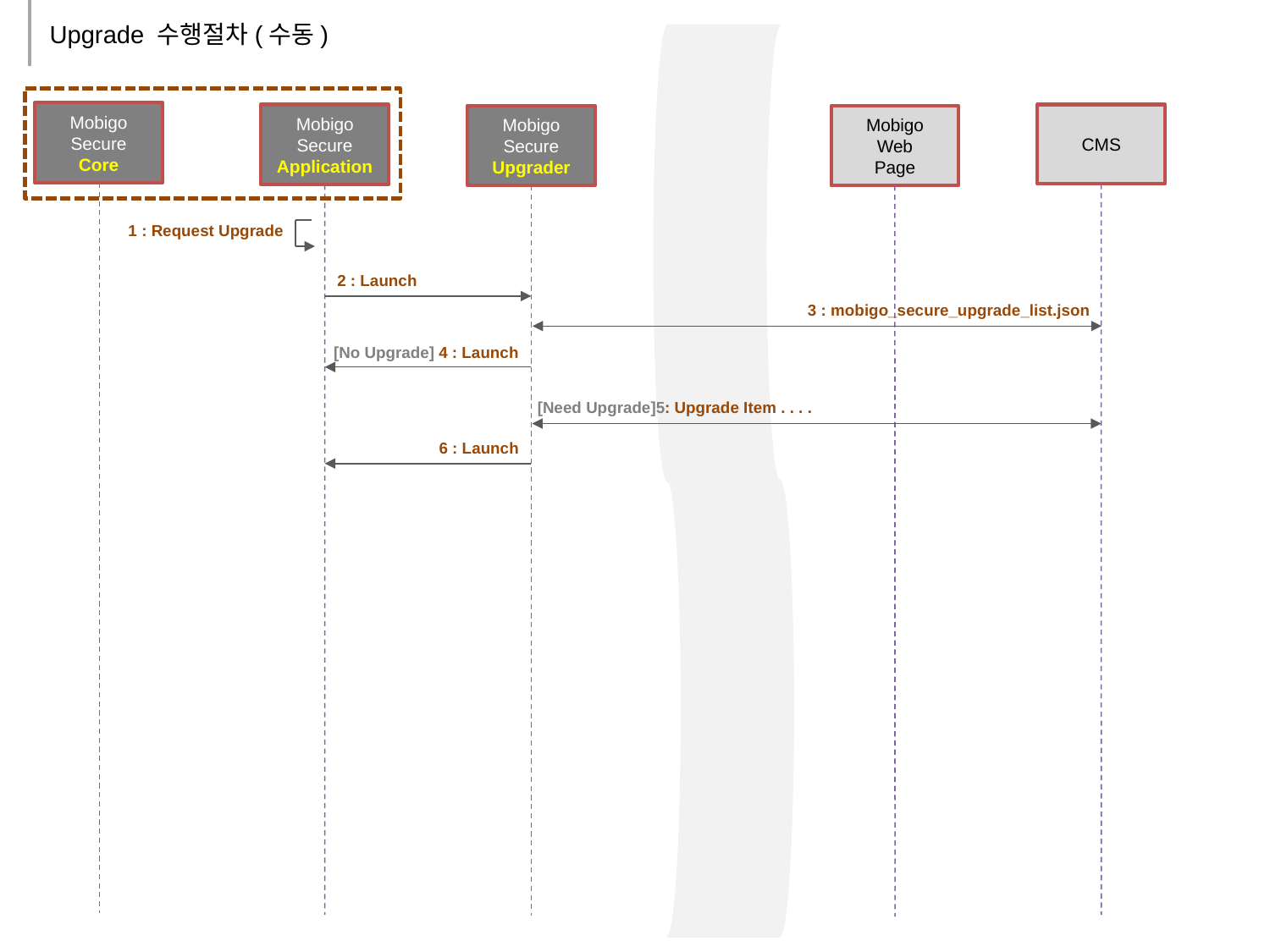

Upgrade 수행절차(수동)

Mobigo
Secure
Core
Mobigo
Secure
Application
CMS
Mobigo
Secure
Upgrader
Mobigo
Web
Page
1 : Request Upgrade
2 : Launch
3 : mobigo_secure_upgrade_list.json
[No Upgrade] 4 : Launch
[Need Upgrade]5: Upgrade Item . . . .

6 : Launch